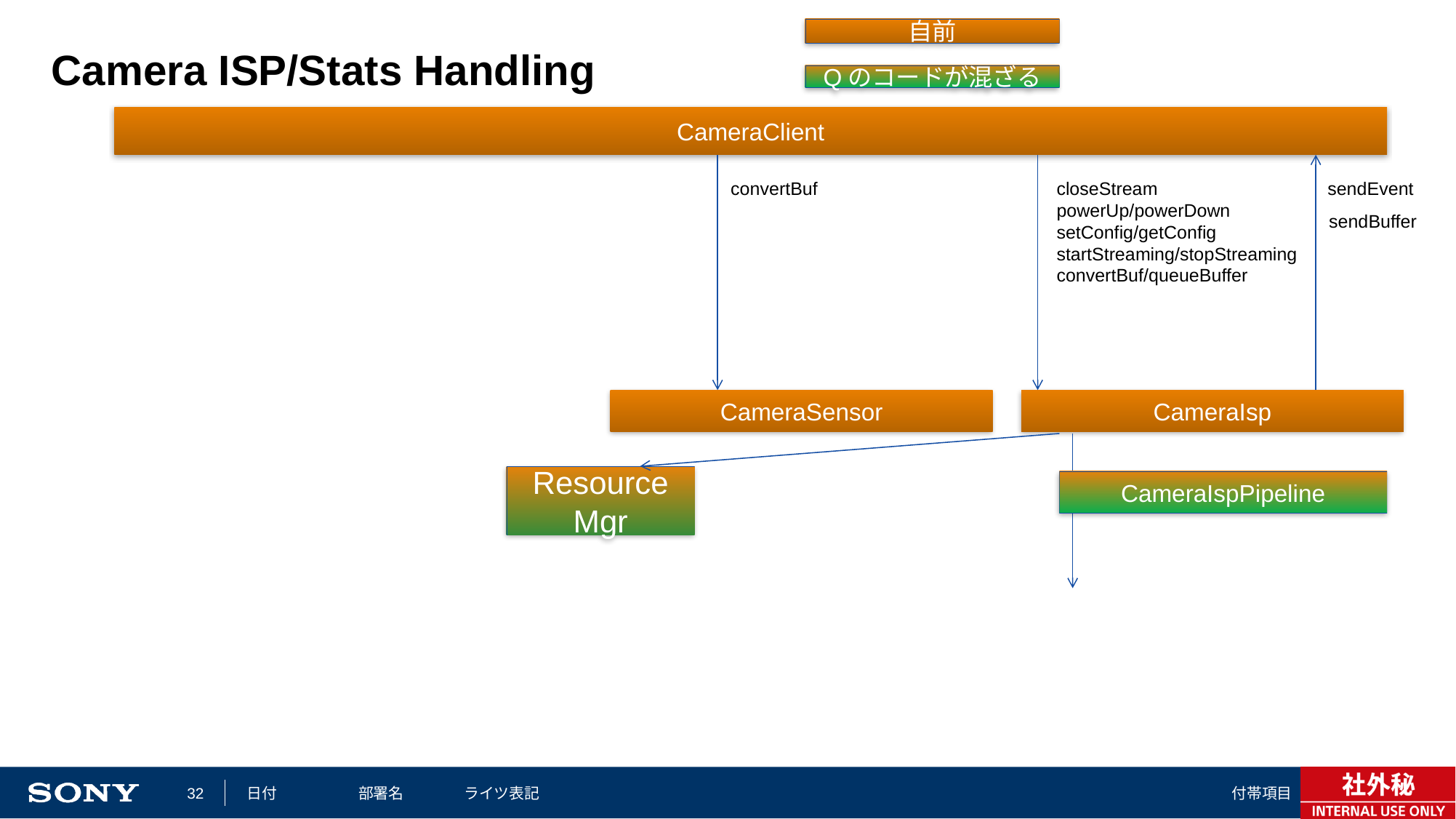

自前
# Camera ISP/Stats Handling
Qのコードが混ざる
CameraClient
convertBuf
closeStream
powerUp/powerDown
setConfig/getConfig
startStreaming/stopStreaming
convertBuf/queueBuffer
sendEvent
sendBuffer
CameraSensor
CameraIsp
Resource Mgr
CameraIspPipeline